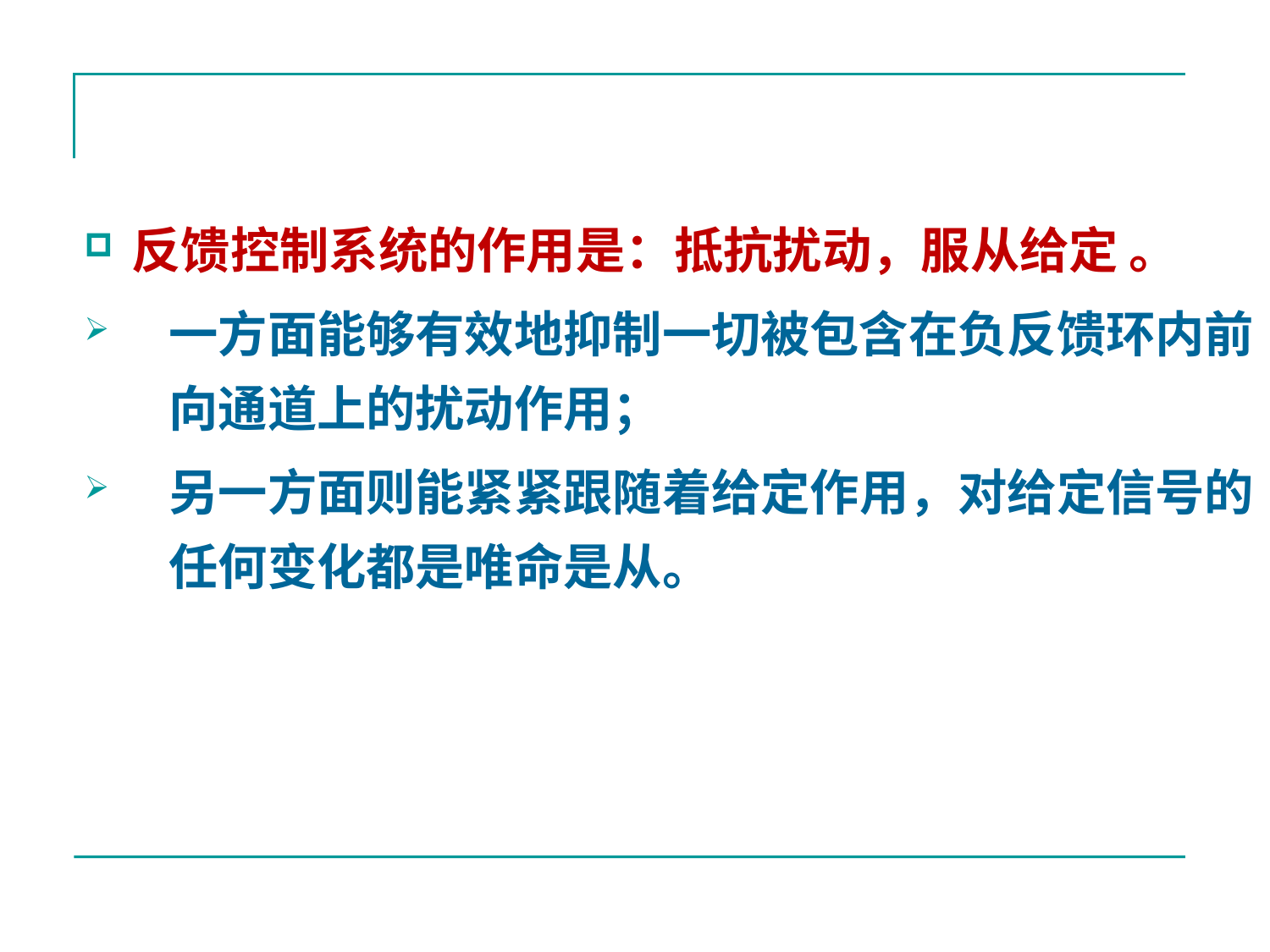

反馈控制系统的作用是：抵抗扰动，服从给定 。
一方面能够有效地抑制一切被包含在负反馈环内前向通道上的扰动作用；
另一方面则能紧紧跟随着给定作用，对给定信号的任何变化都是唯命是从。